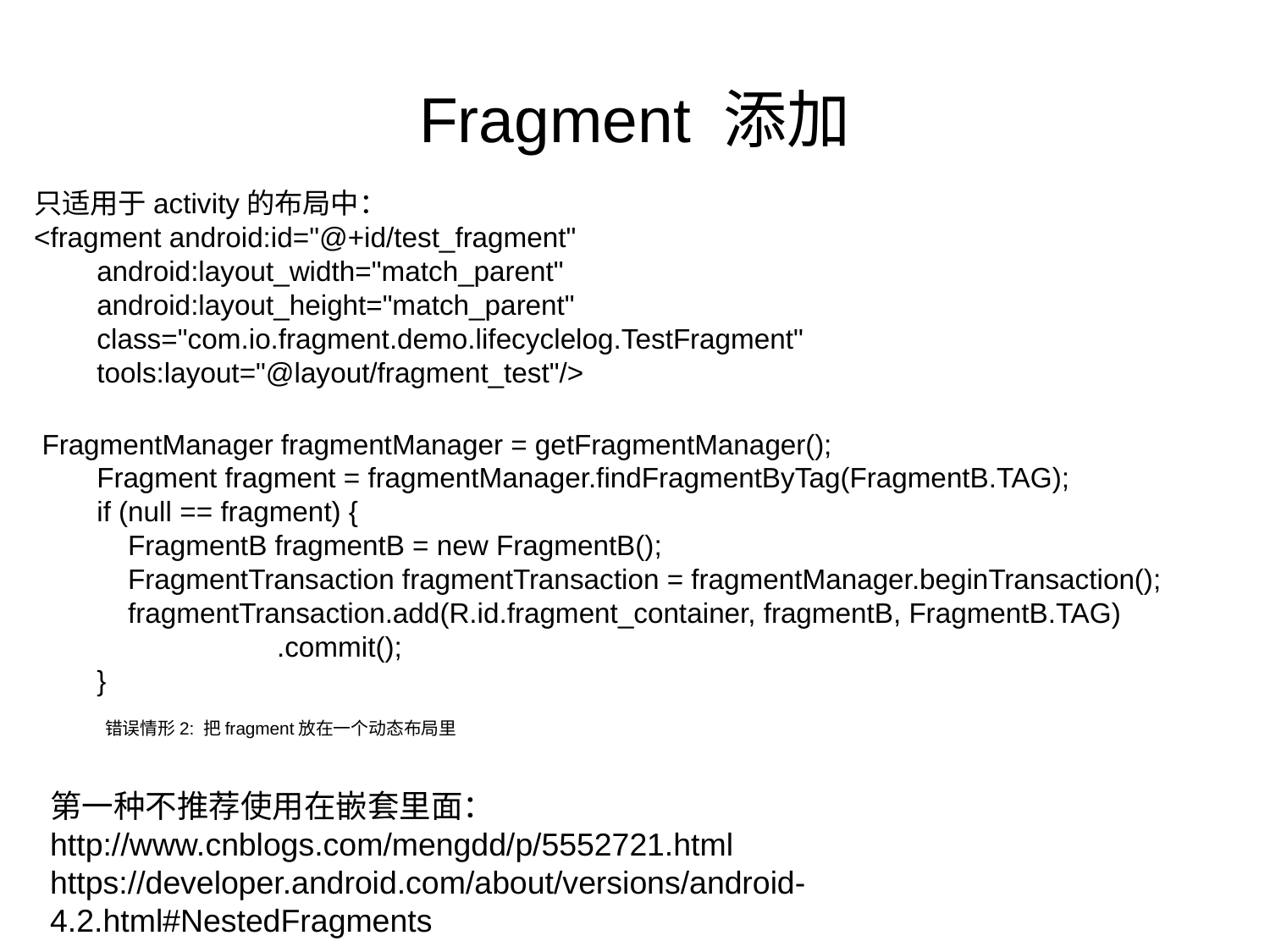

Fragment 添加
只适用于activity的布局中：
<fragment android:id="@+id/test_fragment"
        android:layout_width="match_parent"
        android:layout_height="match_parent"
        class="com.io.fragment.demo.lifecyclelog.TestFragment"
        tools:layout="@layout/fragment_test"/>

 FragmentManager fragmentManager = getFragmentManager();
        Fragment fragment = fragmentManager.findFragmentByTag(FragmentB.TAG);
        if (null == fragment) {
            FragmentB fragmentB = new FragmentB();
            FragmentTransaction fragmentTransaction = fragmentManager.beginTransaction();
            fragmentTransaction.add(R.id.fragment_container, fragmentB, FragmentB.TAG)
                               .commit();
        }
错误情形2: 把fragment放在一个动态布局里
第一种不推荐使用在嵌套里面：
http://www.cnblogs.com/mengdd/p/5552721.html
https://developer.android.com/about/versions/android-4.2.html#NestedFragments